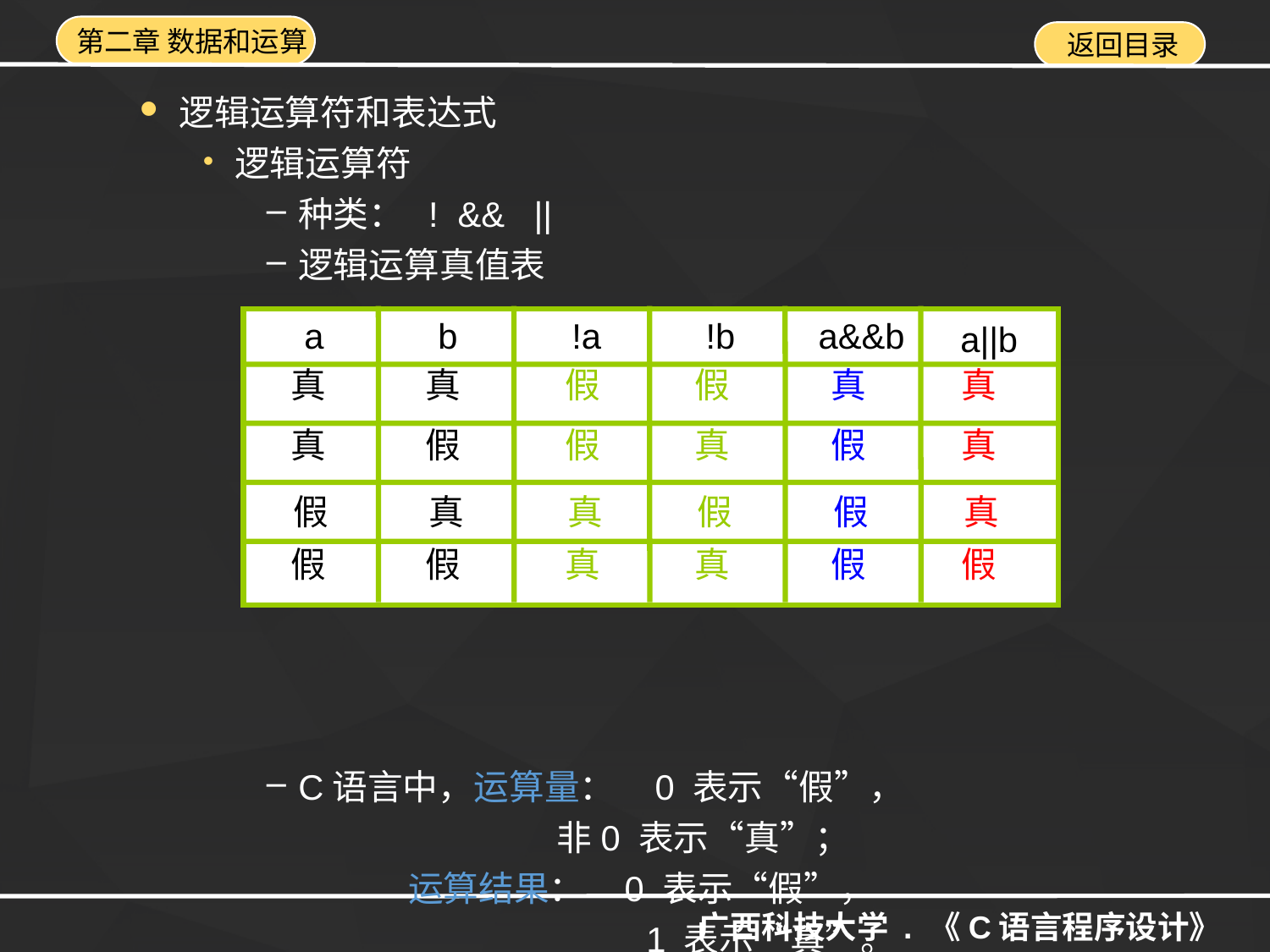

逻辑运算符和表达式
逻辑运算符
种类：  !  &&   ||
逻辑运算真值表

C语言中，运算量：    0 表示“假”，
                                    非0 表示“真”；
                 运算结果：    0 表示“假”，
                                       1 表示“真”。

a
b
!a
!b
a&&b

a||b
真
真
真
假
假
真
假
假
假
假
真
真
假
真
假
真
真
假
假
假
真
真
真
假